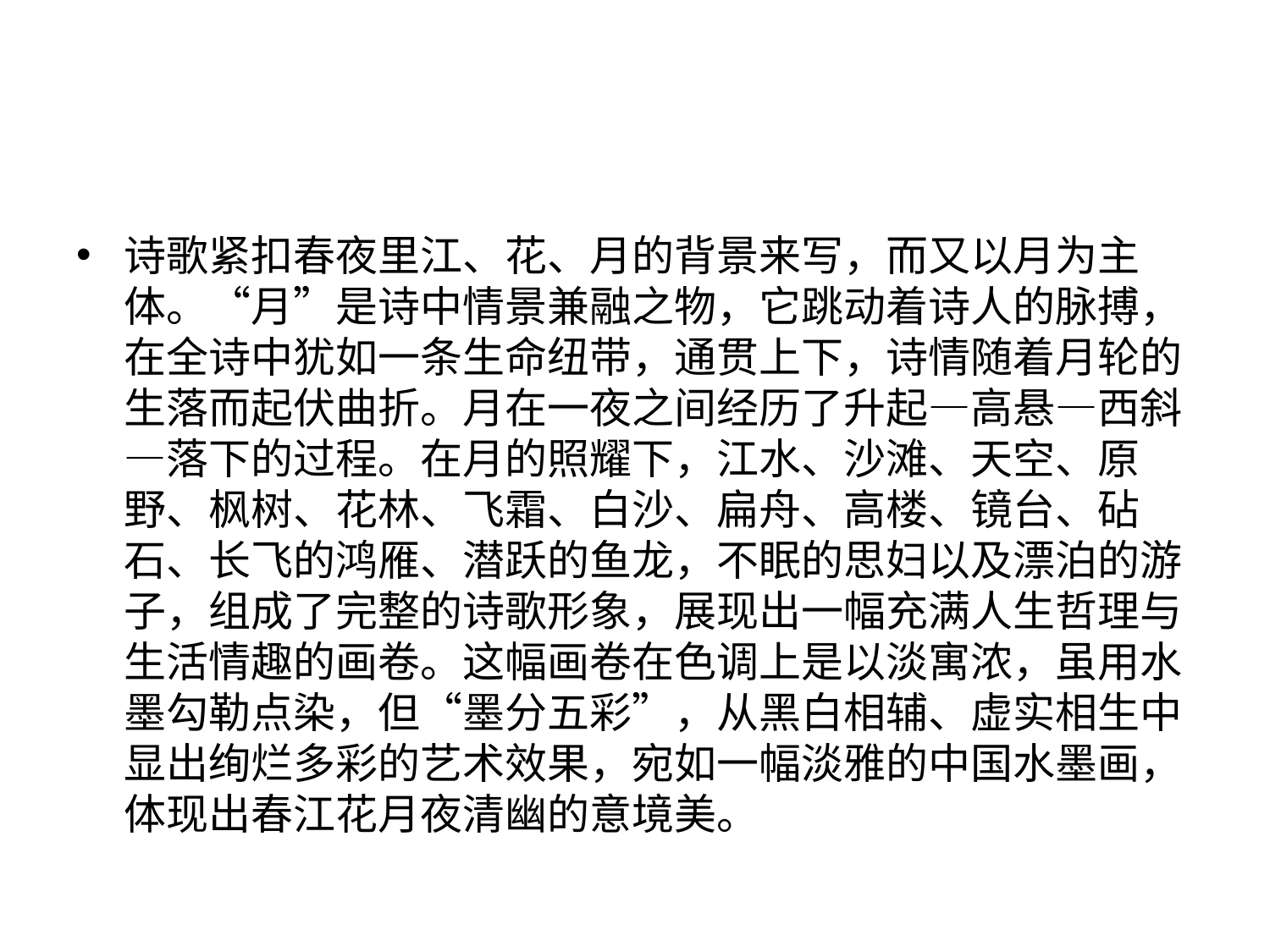

#
诗歌紧扣春夜里江、花、月的背景来写，而又以月为主体。“月”是诗中情景兼融之物，它跳动着诗人的脉搏，在全诗中犹如一条生命纽带，通贯上下，诗情随着月轮的生落而起伏曲折。月在一夜之间经历了升起—高悬—西斜—落下的过程。在月的照耀下，江水、沙滩、天空、原野、枫树、花林、飞霜、白沙、扁舟、高楼、镜台、砧石、长飞的鸿雁、潜跃的鱼龙，不眠的思妇以及漂泊的游子，组成了完整的诗歌形象，展现出一幅充满人生哲理与生活情趣的画卷。这幅画卷在色调上是以淡寓浓，虽用水墨勾勒点染，但“墨分五彩”，从黑白相辅、虚实相生中显出绚烂多彩的艺术效果，宛如一幅淡雅的中国水墨画，体现出春江花月夜清幽的意境美。